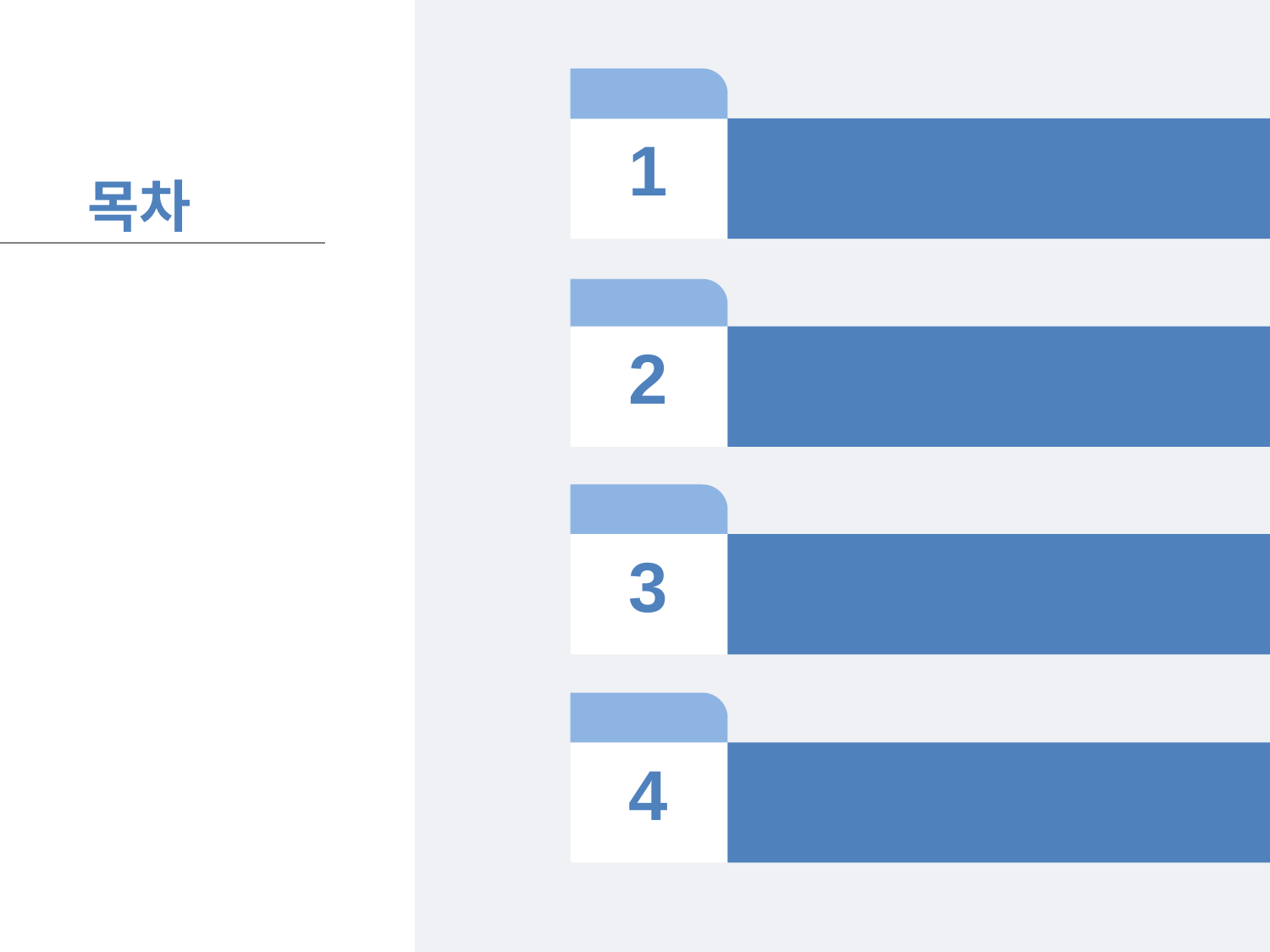

chapter

1
개요
목차

chapter

2
자원 및 일정 예측

chapter

3
조직 구성 및 인력

chapter

4
WBS